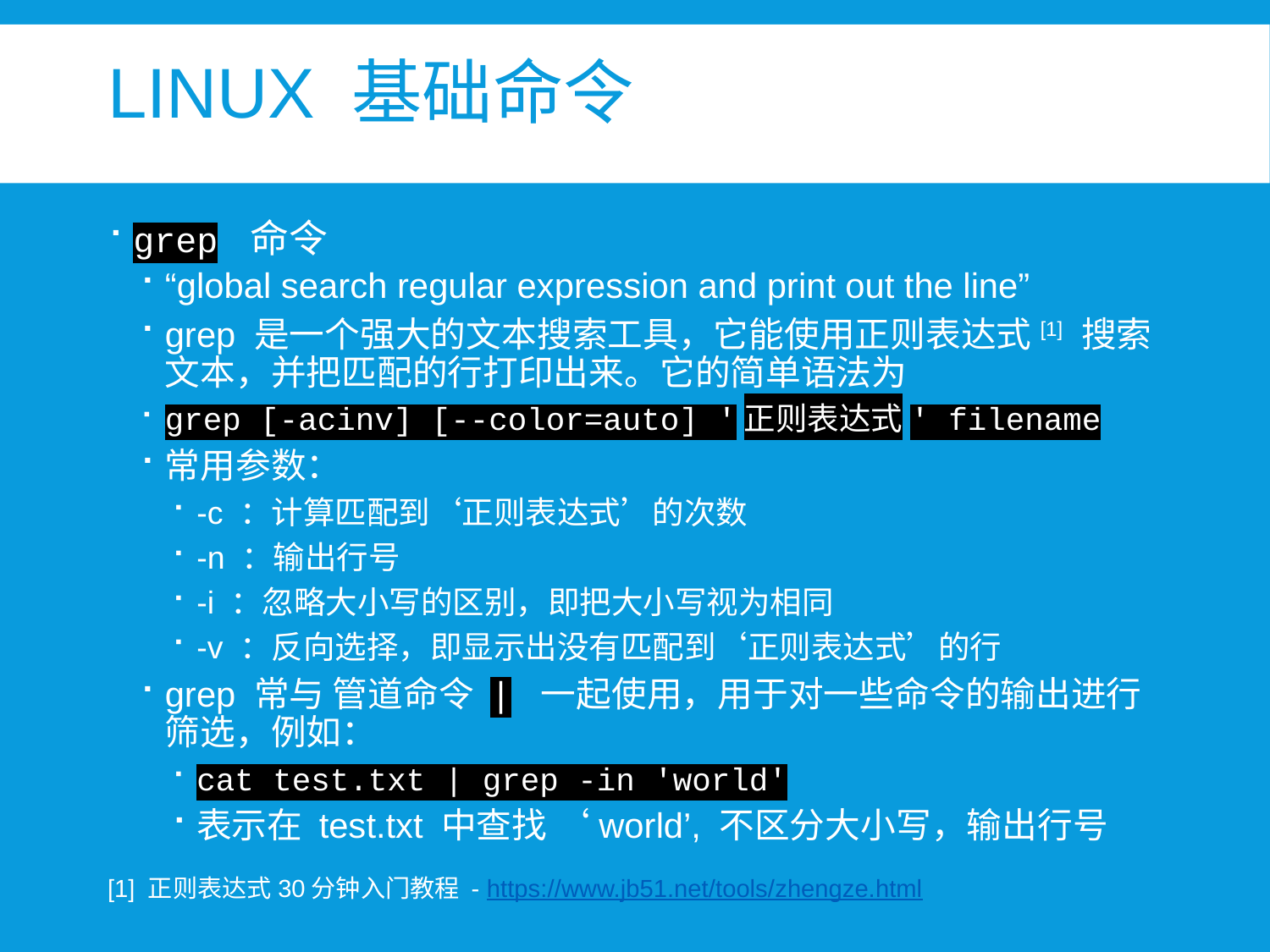

# Linux 基础命令
grep 命令
“global search regular expression and print out the line”
grep 是一个强大的文本搜索工具，它能使用正则表达式[1] 搜索文本，并把匹配的行打印出来。它的简单语法为
grep [-acinv] [--color=auto] '正则表达式' filename
常用参数：
-c ：计算匹配到‘正则表达式’的次数
-n ：输出行号
-i ：忽略大小写的区别，即把大小写视为相同
-v ：反向选择，即显示出没有匹配到‘正则表达式’的行
grep 常与 管道命令 | 一起使用，用于对一些命令的输出进行筛选，例如：
cat test.txt | grep -in 'world'
表示在 test.txt 中查找 ‘world’, 不区分大小写，输出行号
[1] 正则表达式30分钟入门教程 - https://www.jb51.net/tools/zhengze.html